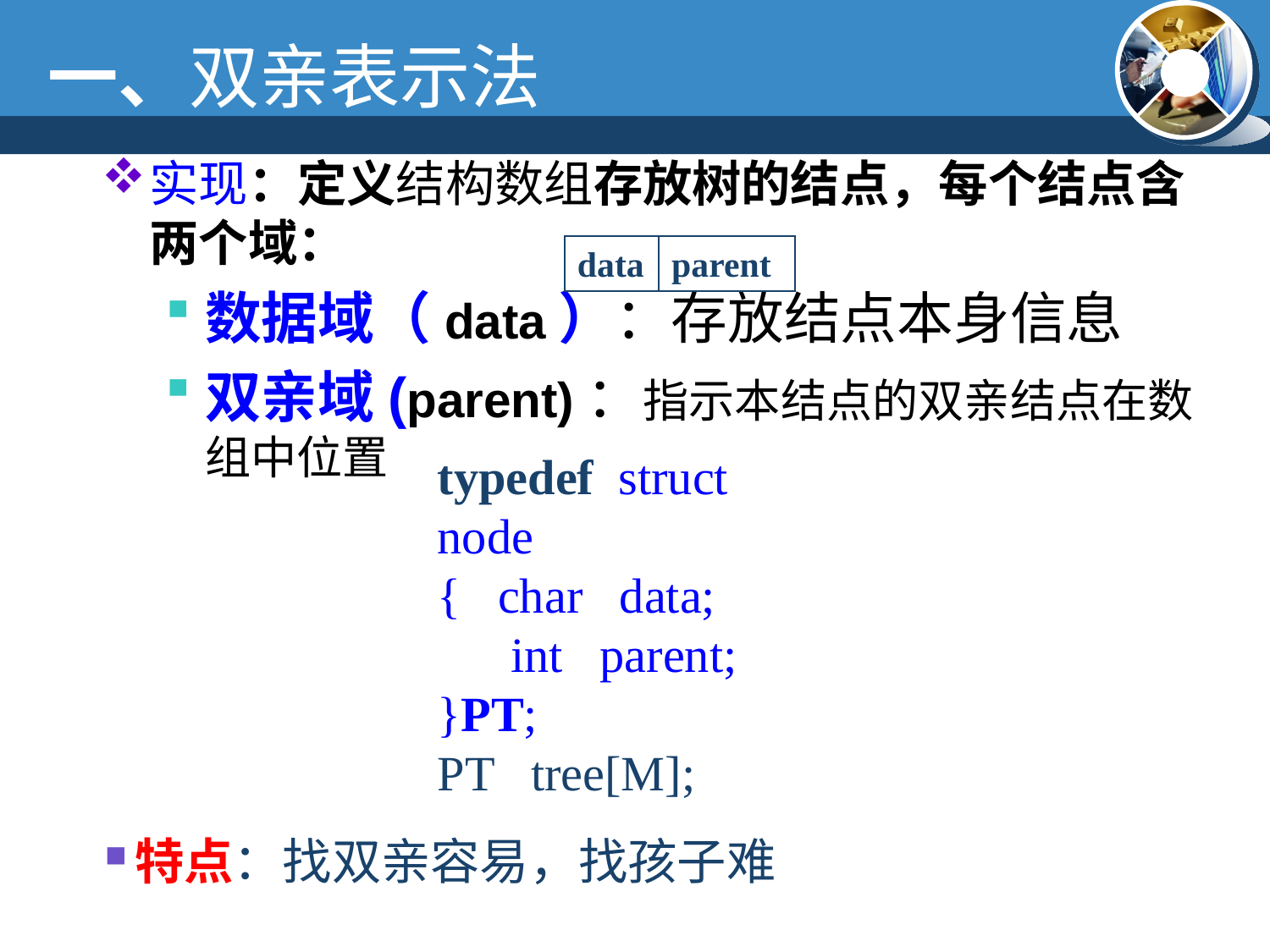

一、双亲表示法
实现：定义结构数组存放树的结点，每个结点含两个域：
数据域（data）：存放结点本身信息
双亲域(parent)：指示本结点的双亲结点在数组中位置
data
parent
typedef  struct node
{   char   data;
      int   parent;
}PT;
PT   tree[M];
特点：找双亲容易，找孩子难